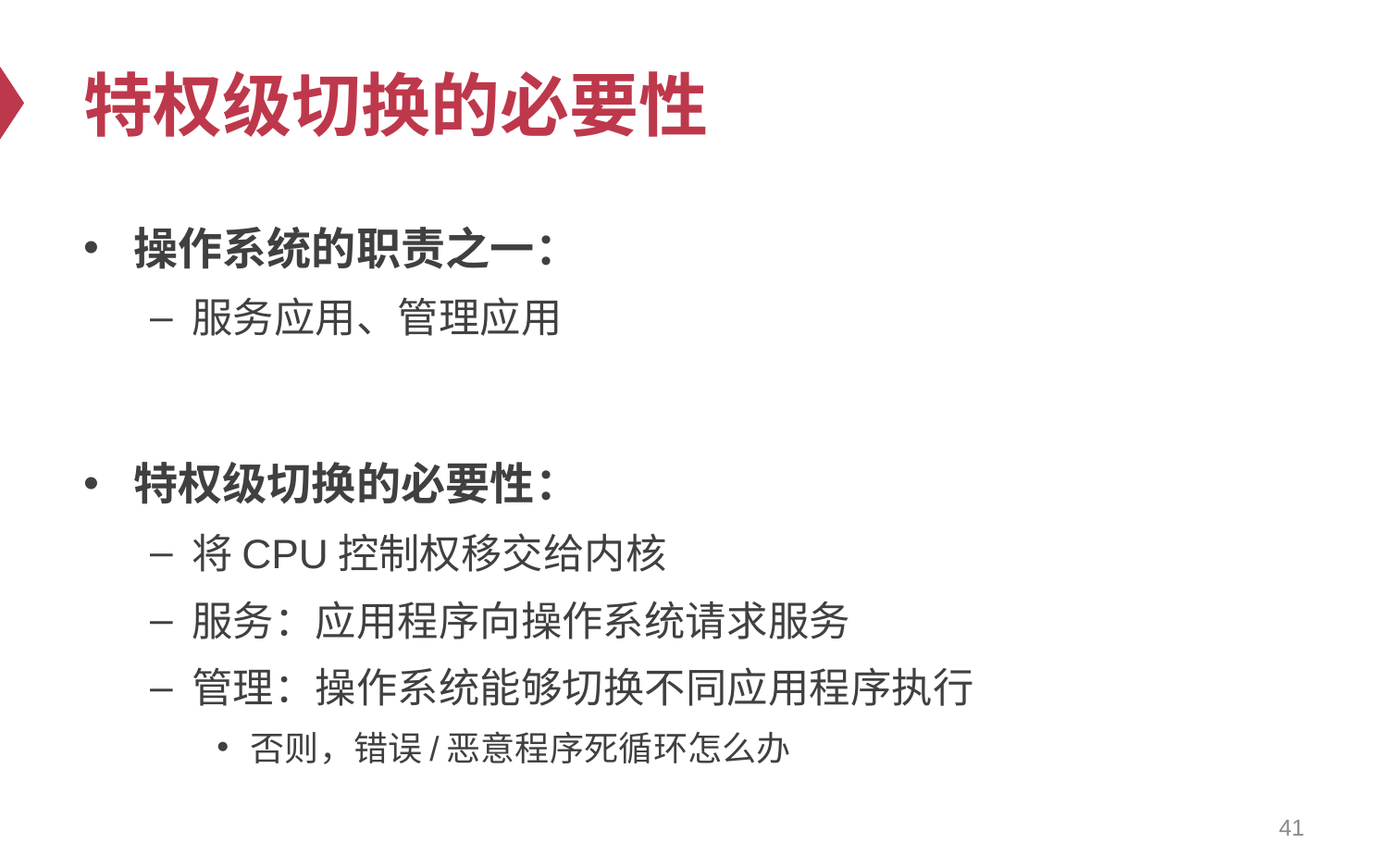

# 特权级切换的必要性
操作系统的职责之一：
服务应用、管理应用

特权级切换的必要性：
将CPU控制权移交给内核
服务：应用程序向操作系统请求服务
管理：操作系统能够切换不同应用程序执行
否则，错误/恶意程序死循环怎么办
41